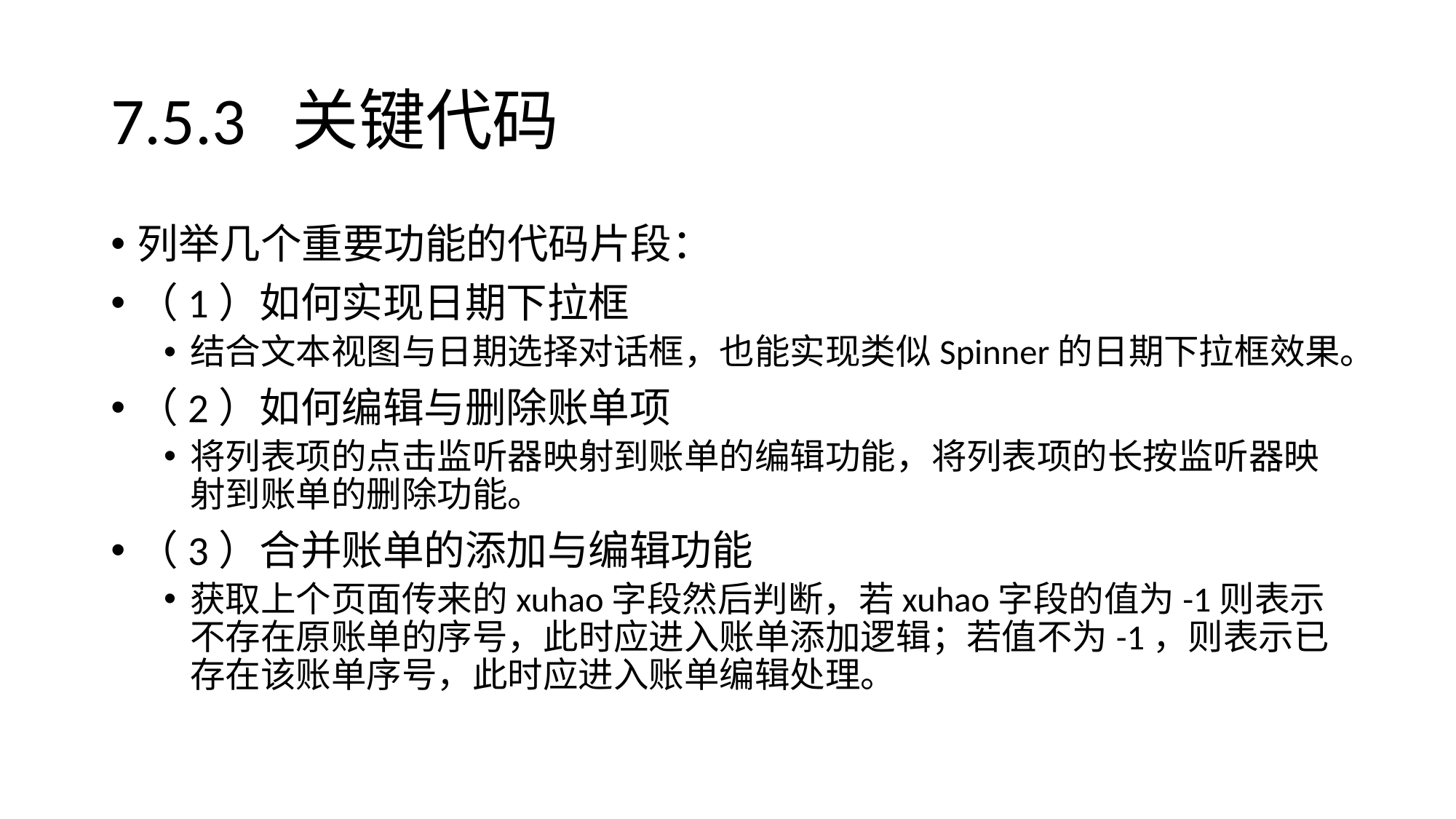

# 7.5.3  关键代码
列举几个重要功能的代码片段：
（1）如何实现日期下拉框
结合文本视图与日期选择对话框，也能实现类似Spinner的日期下拉框效果。
（2）如何编辑与删除账单项
将列表项的点击监听器映射到账单的编辑功能，将列表项的长按监听器映射到账单的删除功能。
（3）合并账单的添加与编辑功能
获取上个页面传来的xuhao字段然后判断，若xuhao字段的值为-1则表示不存在原账单的序号，此时应进入账单添加逻辑；若值不为-1，则表示已存在该账单序号，此时应进入账单编辑处理。